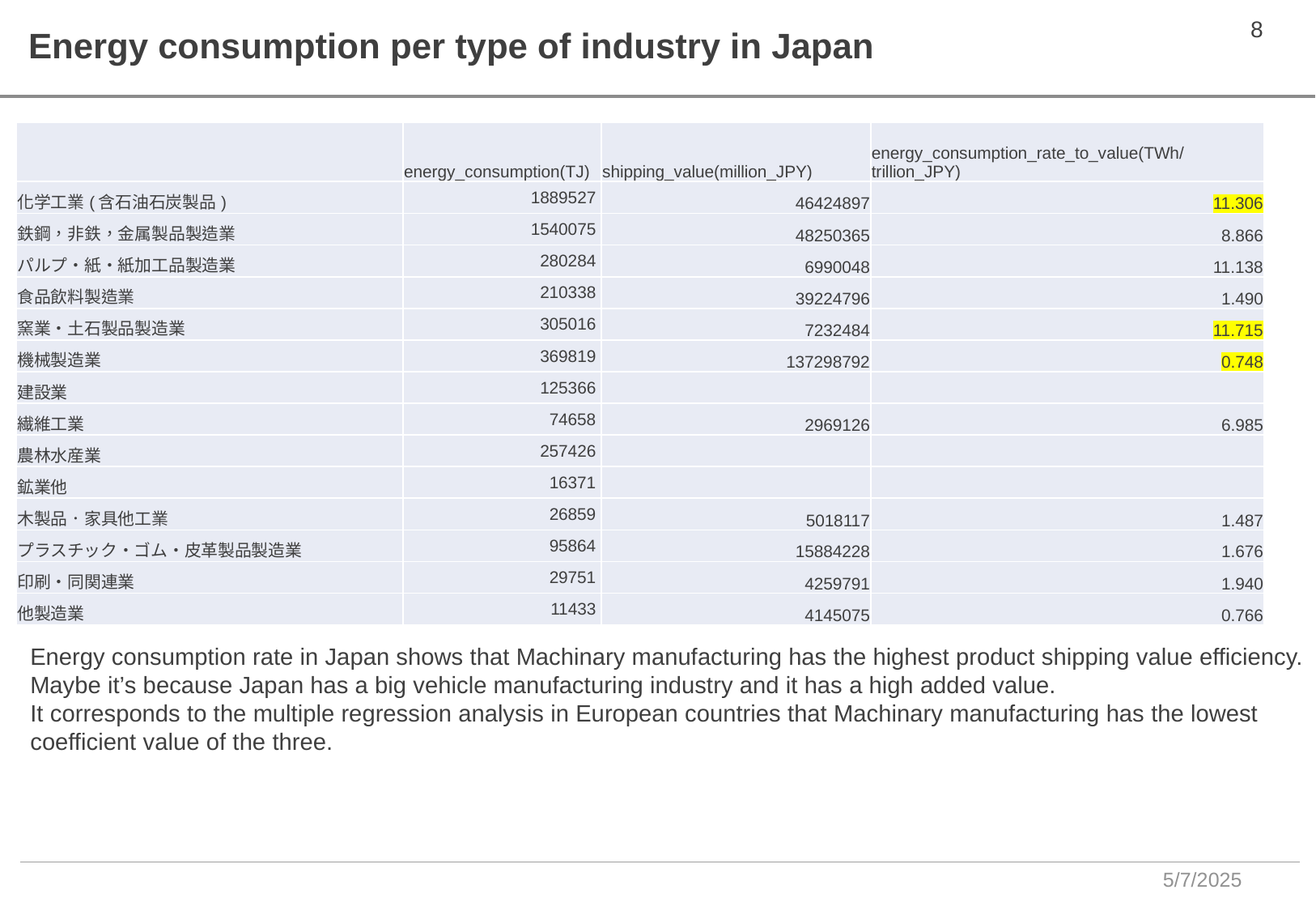

Energy consumption per type of industry in Japan
|  | energy\_consumption(TJ) | shipping\_value(million\_JPY) | energy\_consumption\_rate\_to\_value(TWh/trillion\_JPY) |
| --- | --- | --- | --- |
| 化学工業(含石油石炭製品) | 1889527 | 46424897 | 11.306 |
| 鉄鋼，非鉄，金属製品製造業 | 1540075 | 48250365 | 8.866 |
| パルプ・紙・紙加工品製造業 | 280284 | 6990048 | 11.138 |
| 食品飲料製造業 | 210338 | 39224796 | 1.490 |
| 窯業・土石製品製造業 | 305016 | 7232484 | 11.715 |
| 機械製造業 | 369819 | 137298792 | 0.748 |
| 建設業 | 125366 |  |  |
| 繊維工業 | 74658 | 2969126 | 6.985 |
| 農林水産業 | 257426 |  |  |
| 鉱業他 | 16371 |  |  |
| 木製品．家具他工業 | 26859 | 5018117 | 1.487 |
| プラスチック・ゴム・皮革製品製造業 | 95864 | 15884228 | 1.676 |
| 印刷・同関連業 | 29751 | 4259791 | 1.940 |
| 他製造業 | 11433 | 4145075 | 0.766 |
Energy consumption rate in Japan shows that Machinary manufacturing has the highest product shipping value efficiency.
Maybe it’s because Japan has a big vehicle manufacturing industry and it has a high added value.
It corresponds to the multiple regression analysis in European countries that Machinary manufacturing has the lowest
coefficient value of the three.